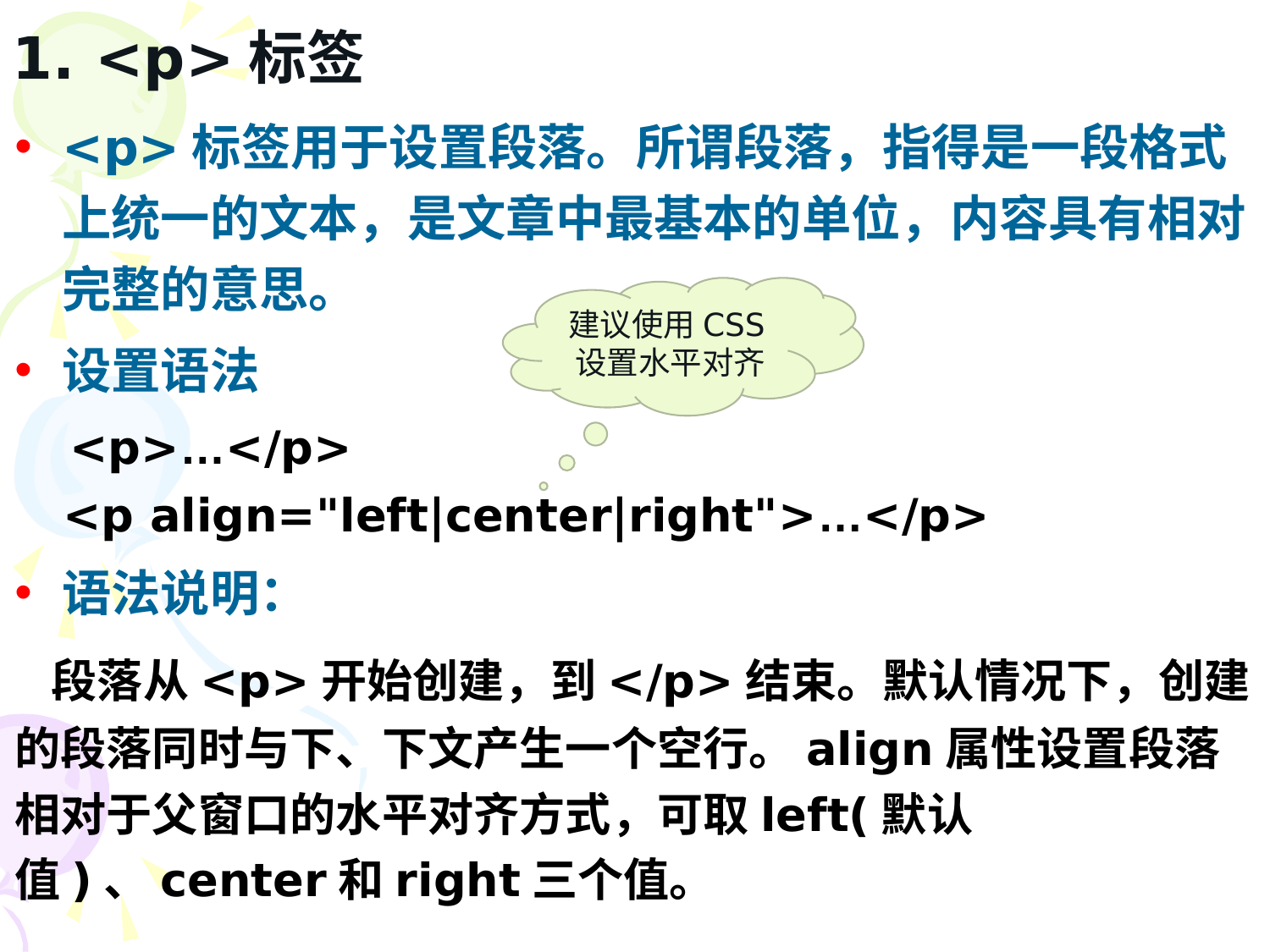

# 1. <p>标签
<p>标签用于设置段落。所谓段落，指得是一段格式上统一的文本，是文章中最基本的单位，内容具有相对完整的意思。
设置语法
   <p>…</p>
   <p align="left|center|right">…</p>
语法说明：
  段落从<p>开始创建，到</p>结束。默认情况下，创建的段落同时与下、下文产生一个空行。align属性设置段落相对于父窗口的水平对齐方式，可取left(默认值)、center和right三个值。
建议使用CSS设置水平对齐